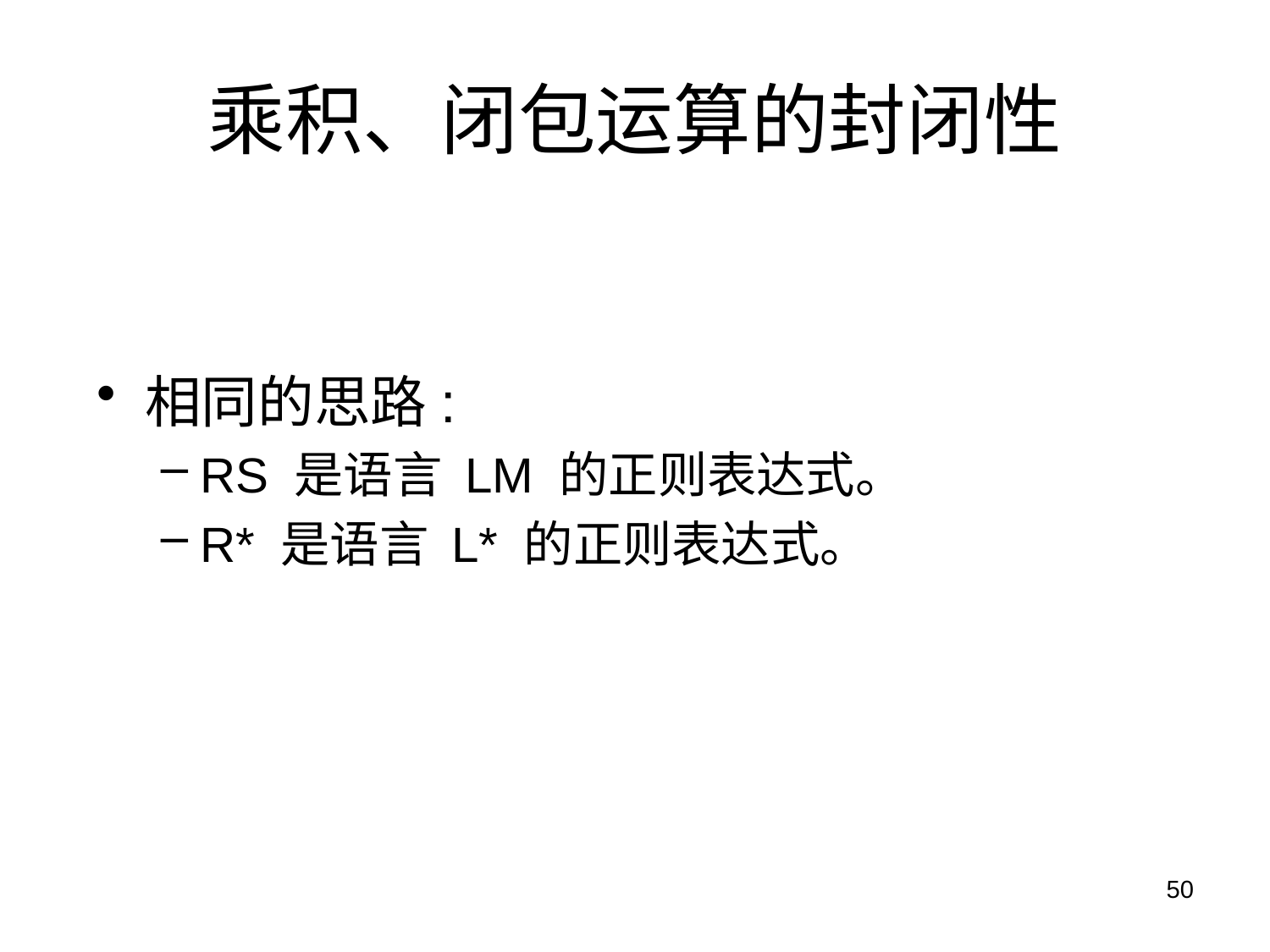

# 乘积、闭包运算的封闭性
相同的思路:
RS 是语言 LM 的正则表达式。
R* 是语言 L* 的正则表达式。
50